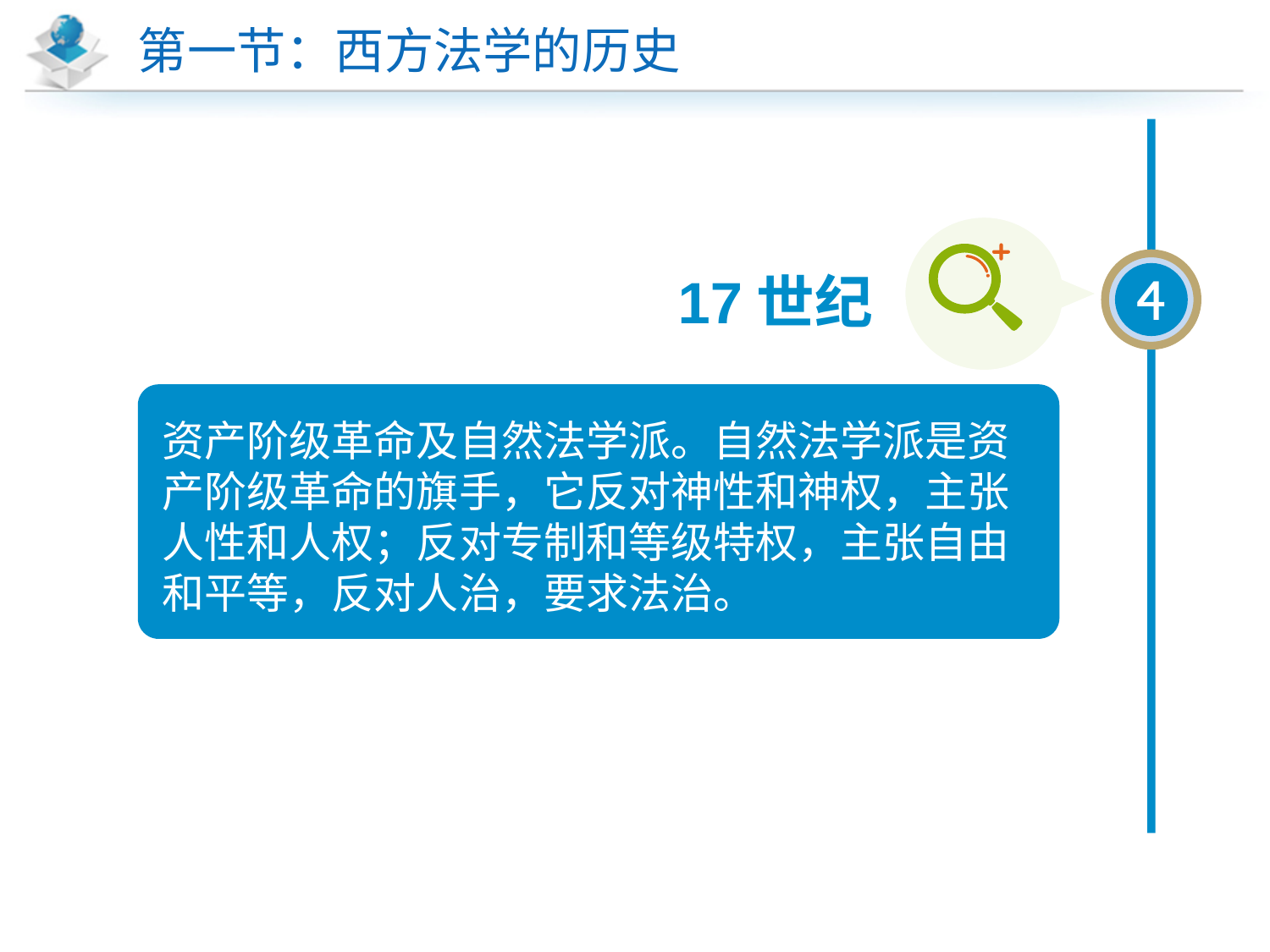

# 第一节：西方法学的历史

17世纪
4

资产阶级革命及自然法学派。自然法学派是资产阶级革命的旗手，它反对神性和神权，主张人性和人权；反对专制和等级特权，主张自由和平等，反对人治，要求法治。